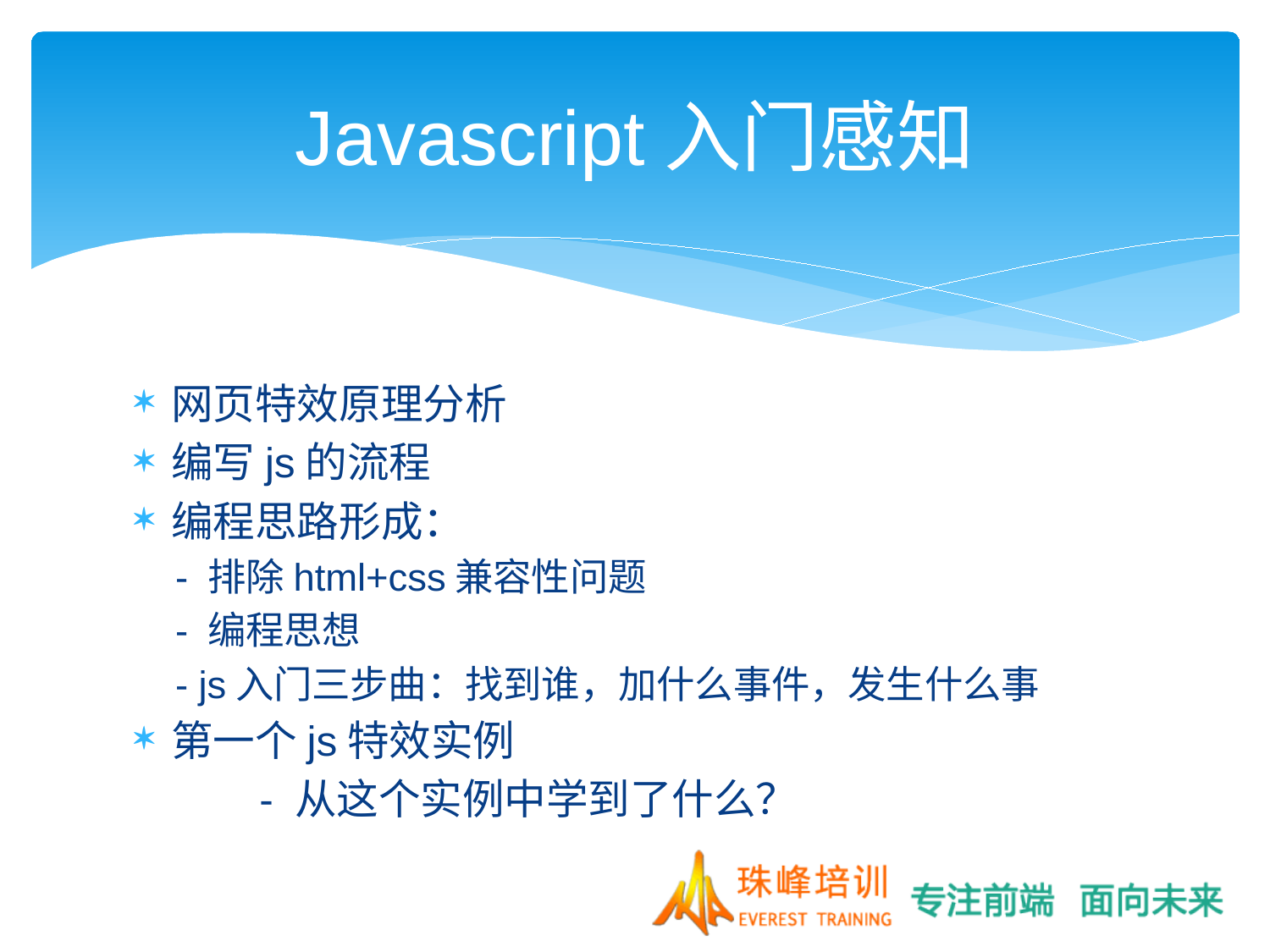

# Javascript入门感知
网页特效原理分析
编写js的流程
编程思路形成：
		- 排除html+css兼容性问题
		- 编程思想
		- js入门三步曲：找到谁，加什么事件，发生什么事
第一个js特效实例
	- 从这个实例中学到了什么？